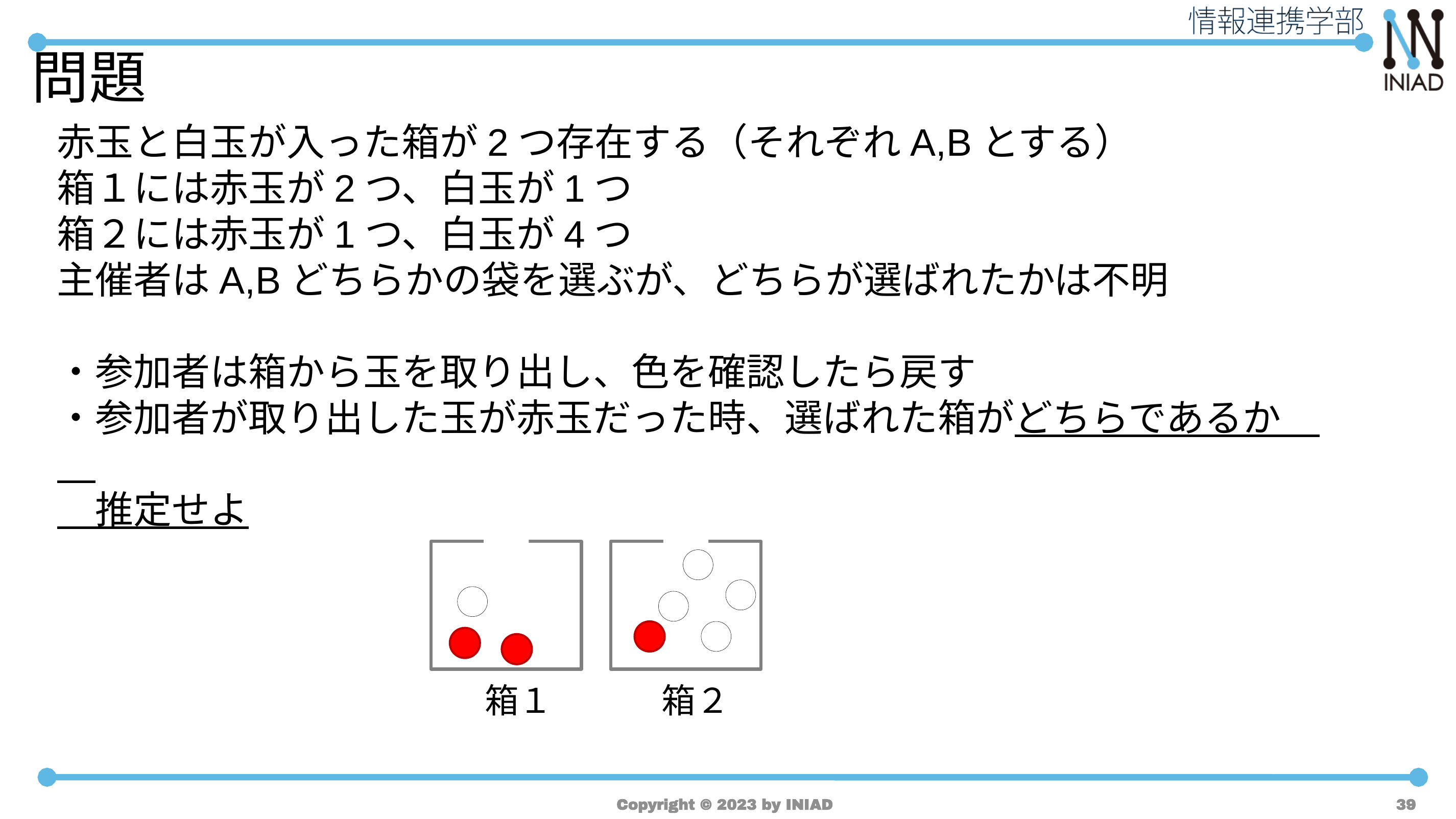

# 問題
赤玉と白玉が入った箱が2つ存在する（それぞれA,Bとする）
箱１には赤玉が2つ、白玉が1つ
箱２には赤玉が1つ、白玉が4つ
主催者はA,Bどちらかの袋を選ぶが、どちらが選ばれたかは不明

・参加者は箱から玉を取り出し、色を確認したら戻す
・参加者が取り出した玉が赤玉だった時、選ばれた箱がどちらであるか
　推定せよ

箱１
箱２
Copyright © 2023 by INIAD
39